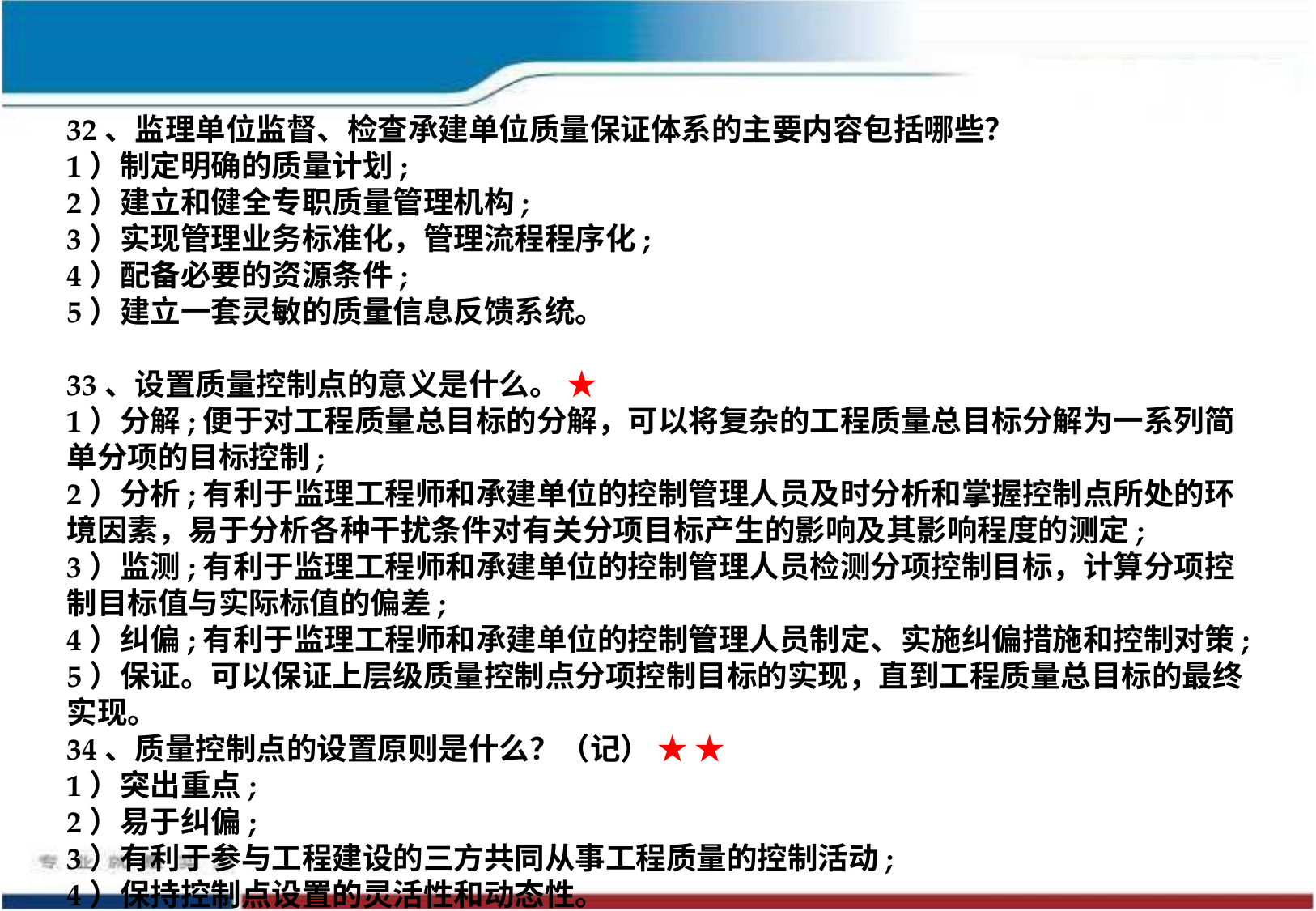

32、监理单位监督、检查承建单位质量保证体系的主要内容包括哪些？
1）制定明确的质量计划;
2）建立和健全专职质量管理机构;
3）实现管理业务标准化，管理流程程序化;
4）配备必要的资源条件;
5）建立一套灵敏的质量信息反馈系统。

33、设置质量控制点的意义是什么。 ★
1）分解;便于对工程质量总目标的分解，可以将复杂的工程质量总目标分解为一系列简单分项的目标控制;
2）分析;有利于监理工程师和承建单位的控制管理人员及时分析和掌握控制点所处的环境因素，易于分析各种干扰条件对有关分项目标产生的影响及其影响程度的测定;
3）监测;有利于监理工程师和承建单位的控制管理人员检测分项控制目标，计算分项控制目标值与实际标值的偏差;
4）纠偏;有利于监理工程师和承建单位的控制管理人员制定、实施纠偏措施和控制对策;
5）保证。可以保证上层级质量控制点分项控制目标的实现，直到工程质量总目标的最终实现。
34、质量控制点的设置原则是什么？（记） ★ ★
1）突出重点;
2）易于纠偏;
3）有利于参与工程建设的三方共同从事工程质量的控制活动;
4）保持控制点设置的灵活性和动态性。